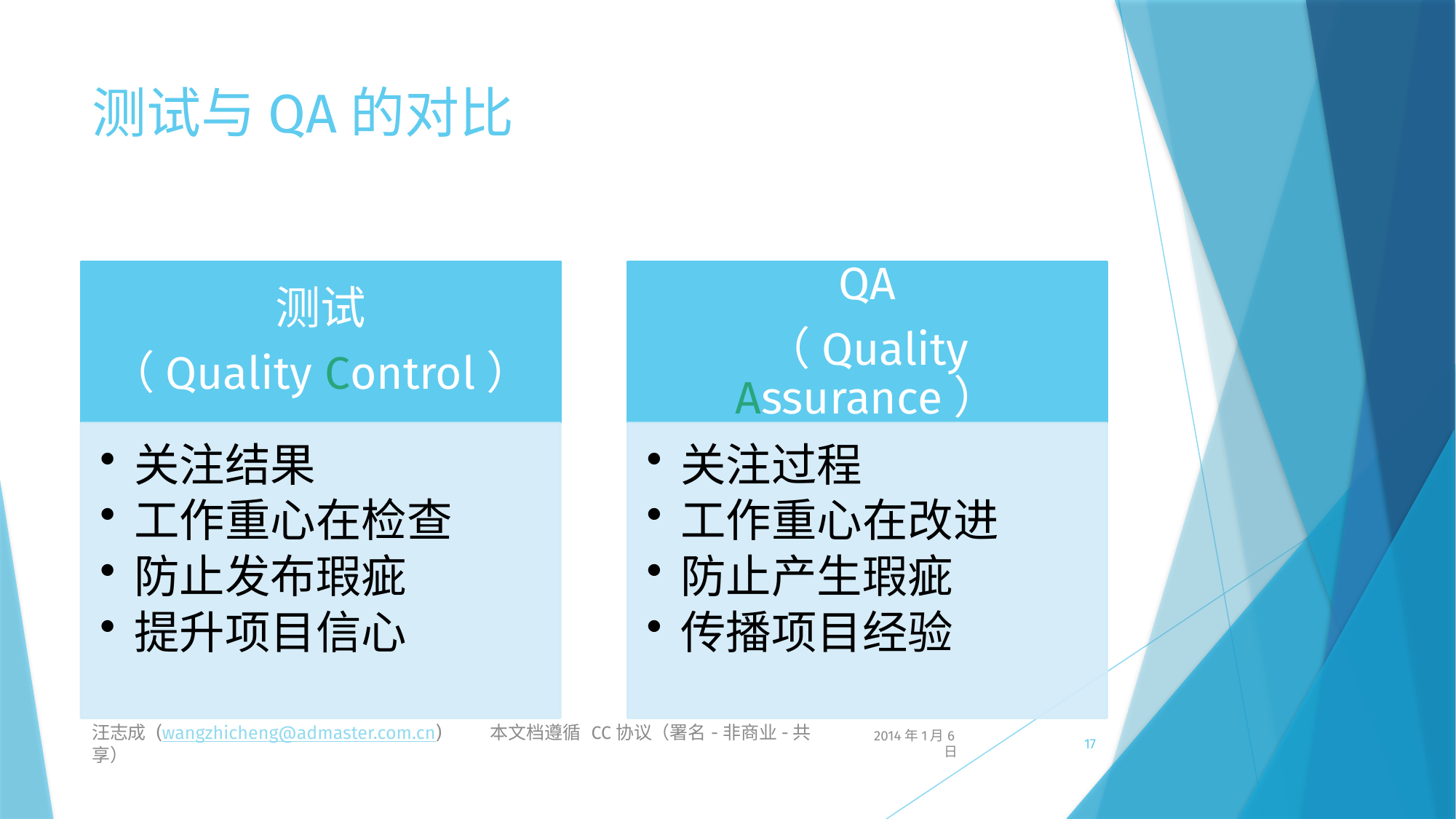

# 测试与QA的对比
测试
（Quality Control）
关注结果
工作重心在检查
防止发布瑕疵
提升项目信心
QA
（Quality Assurance）
关注过程
工作重心在改进
防止产生瑕疵
传播项目经验
汪志成 (wangzhicheng@admaster.com.cn)         本文档遵循 CC协议（署名-非商业-共享）
2014年1月6日
17